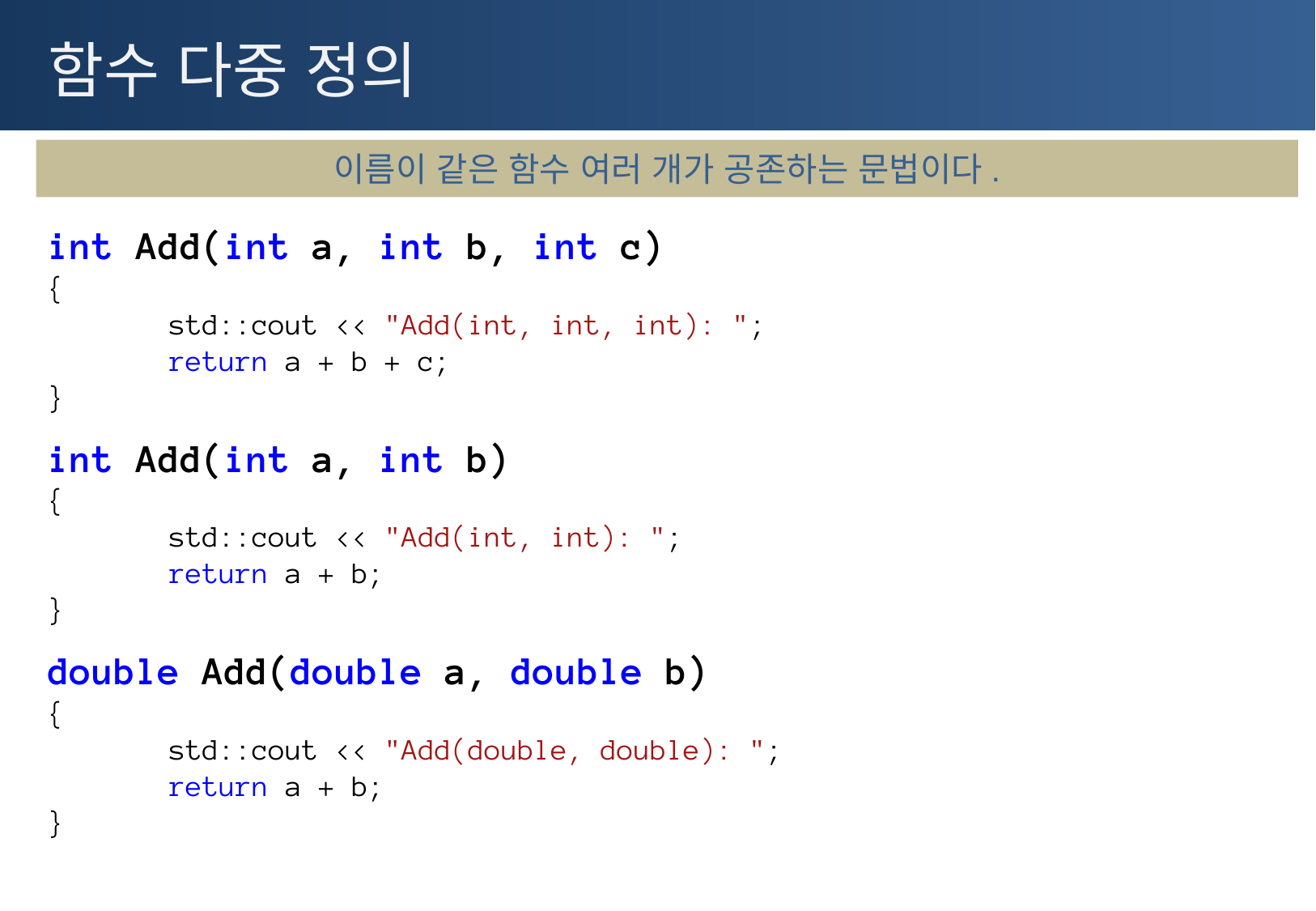

# 함수 다중 정의
이름이 같은 함수 여러 개가 공존하는 문법이다.
int Add(int a, int b, int c)
{
	std::cout << "Add(int, int, int): ";
	return a + b + c;
}

int Add(int a, int b)
{
	std::cout << "Add(int, int): ";
	return a + b;
}

double Add(double a, double b)
{
	std::cout << "Add(double, double): ";
	return a + b;
}